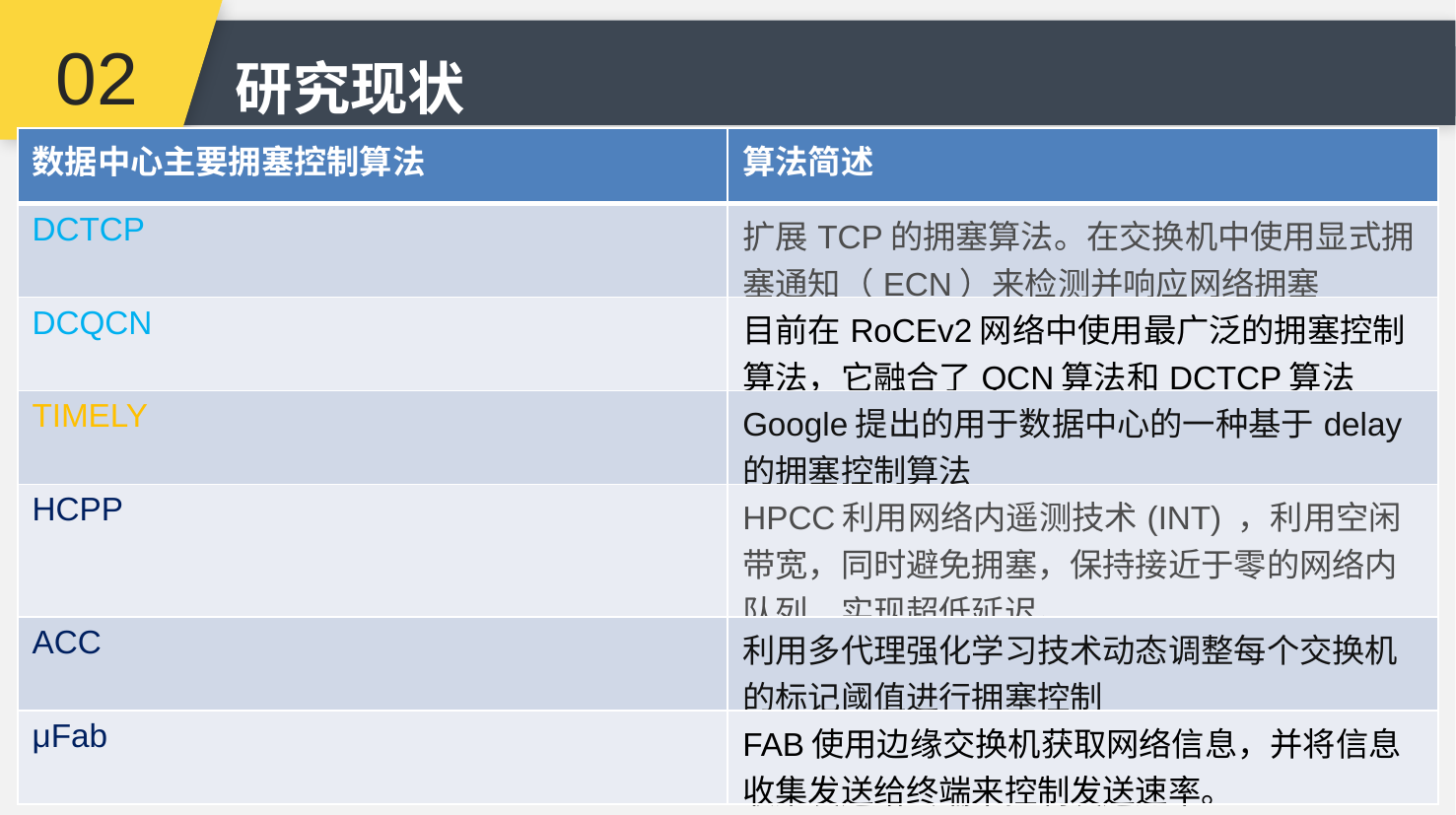

02
研究现状

| 数据中心主要拥塞控制算法 | 算法简述 |
| --- | --- |
| DCTCP | 扩展TCP的拥塞算法。在交换机中使用显式拥塞通知（ECN）来检测并响应网络拥塞 |
| DCQCN | 目前在RoCEv2网络中使用最广泛的拥塞控制算法，它融合了QCN算法和DCTCP算法 |
| TIMELY | Google提出的用于数据中心的一种基于delay的拥塞控制算法 |
| HCPP | HPCC利用网络内遥测技术(INT) ，利用空闲带宽，同时避免拥塞，保持接近于零的网络内队列，实现超低延迟。 |
| ACC | 利用多代理强化学习技术动态调整每个交换机的标记阈值进行拥塞控制 |
| μFab | FAB使用边缘交换机获取网络信息，并将信息收集发送给终端来控制发送速率。 |